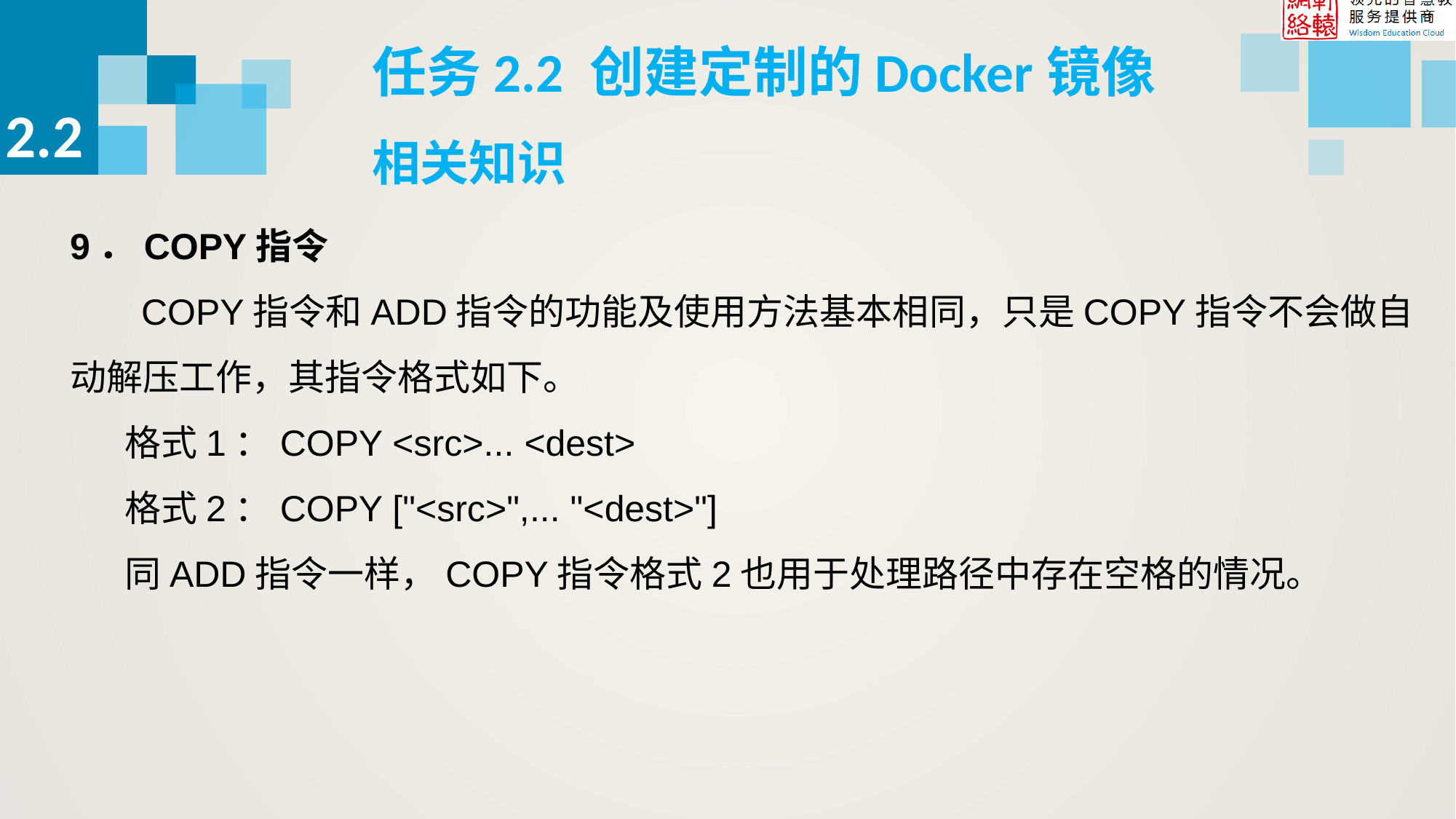

任务2.2 创建定制的Docker镜像
2.2
相关知识
9．COPY指令
       COPY指令和ADD指令的功能及使用方法基本相同，只是COPY指令不会做自动解压工作，其指令格式如下。
格式1：COPY <src>... <dest>
格式2：COPY ["<src>",... "<dest>"]
同ADD指令一样，COPY指令格式2也用于处理路径中存在空格的情况。